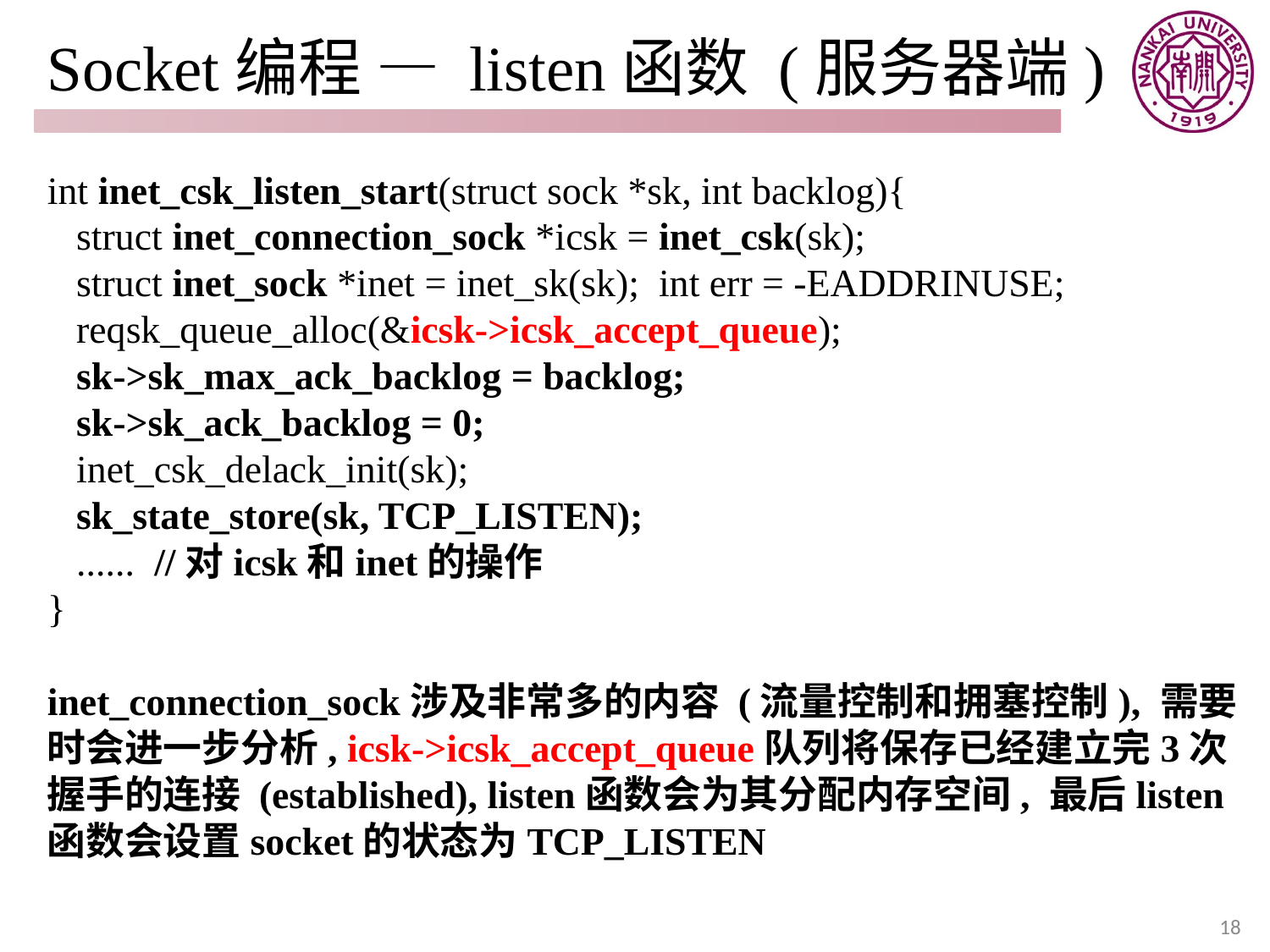

# Socket编程 — listen函数 (服务器端)
int inet_csk_listen_start(struct sock *sk, int backlog){
   struct inet_connection_sock *icsk = inet_csk(sk);
   struct inet_sock *inet = inet_sk(sk);  int err = -EADDRINUSE;
   reqsk_queue_alloc(&icsk->icsk_accept_queue);
   sk->sk_max_ack_backlog = backlog;
   sk->sk_ack_backlog = 0;
   inet_csk_delack_init(sk);
   sk_state_store(sk, TCP_LISTEN);
   ......  //对icsk和inet的操作
}

inet_connection_sock涉及非常多的内容 (流量控制和拥塞控制), 需要时会进一步分析, icsk->icsk_accept_queue队列将保存已经建立完3次握手的连接 (established), listen函数会为其分配内存空间, 最后listen函数会设置socket的状态为TCP_LISTEN
18